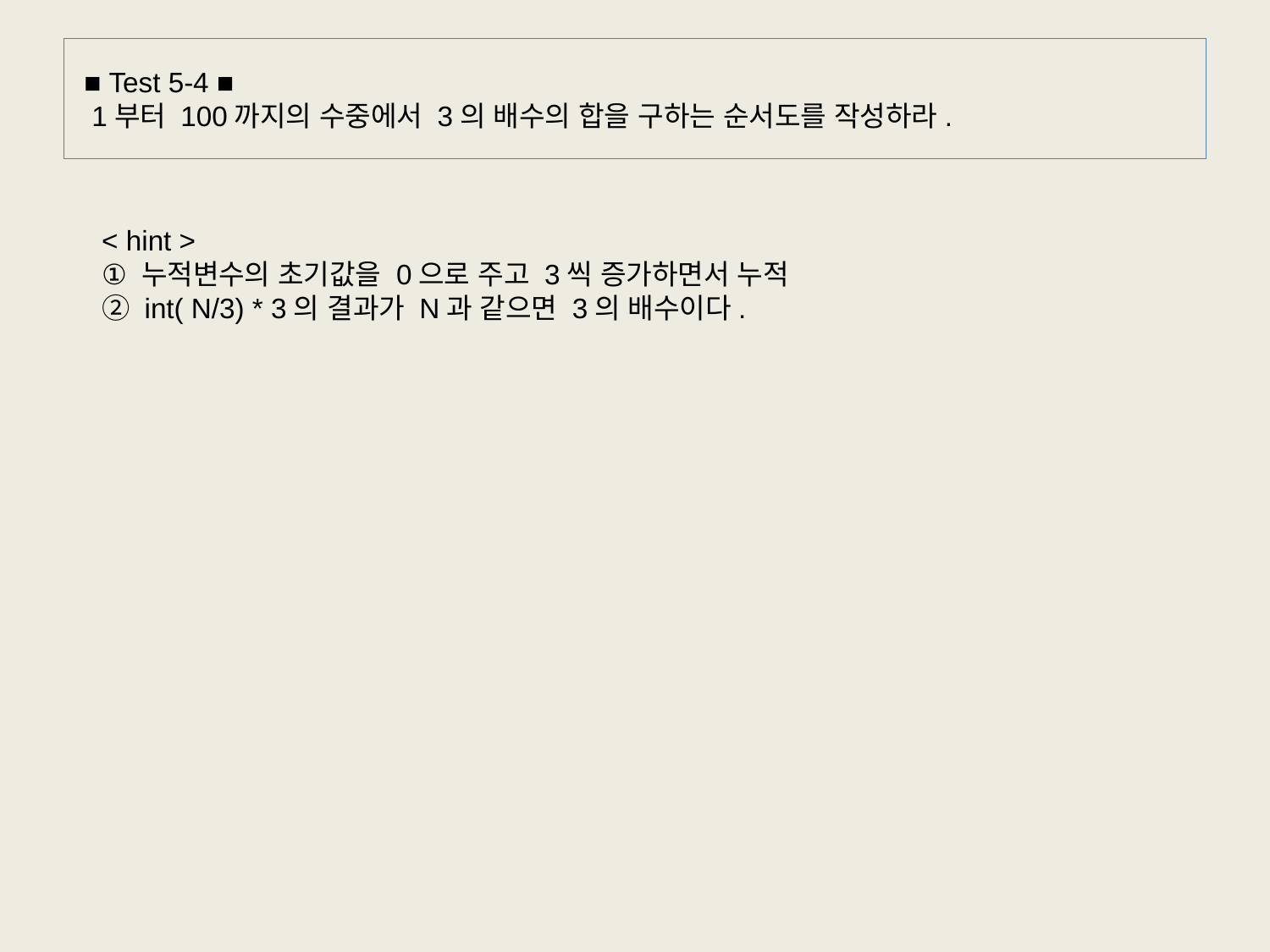

# ■ Test 5-4 ■   1부터 100까지의 수중에서 3의 배수의 합을 구하는 순서도를 작성하라.
< hint >
① 누적변수의 초기값을 0으로 주고 3씩 증가하면서 누적
② int( N/3) * 3의 결과가 N과 같으면 3의 배수이다.